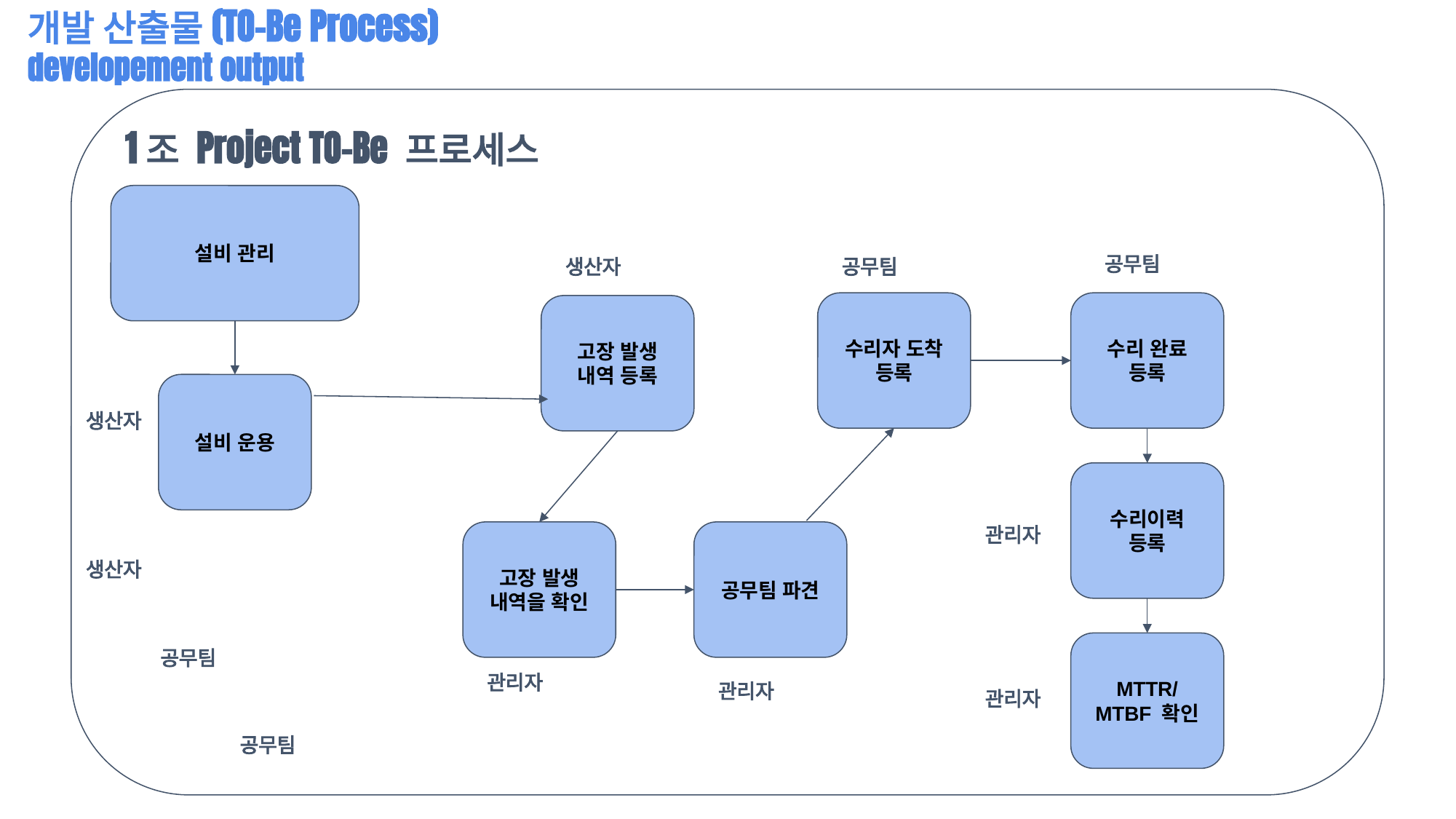

개발 산출물(TO-Be Process)
developement output

1조 Project TO-Be 프로세스
설비 관리
공무팀
생산자
공무팀
수리자 도착 등록
수리 완료 등록
고장 발생 내역 등록
설비 운용
생산자
수리이력 등록
관리자
고장 발생 내역을 확인
공무팀 파견
생산자
공무팀
MTTR/MTBF 확인
관리자
관리자
관리자
공무팀